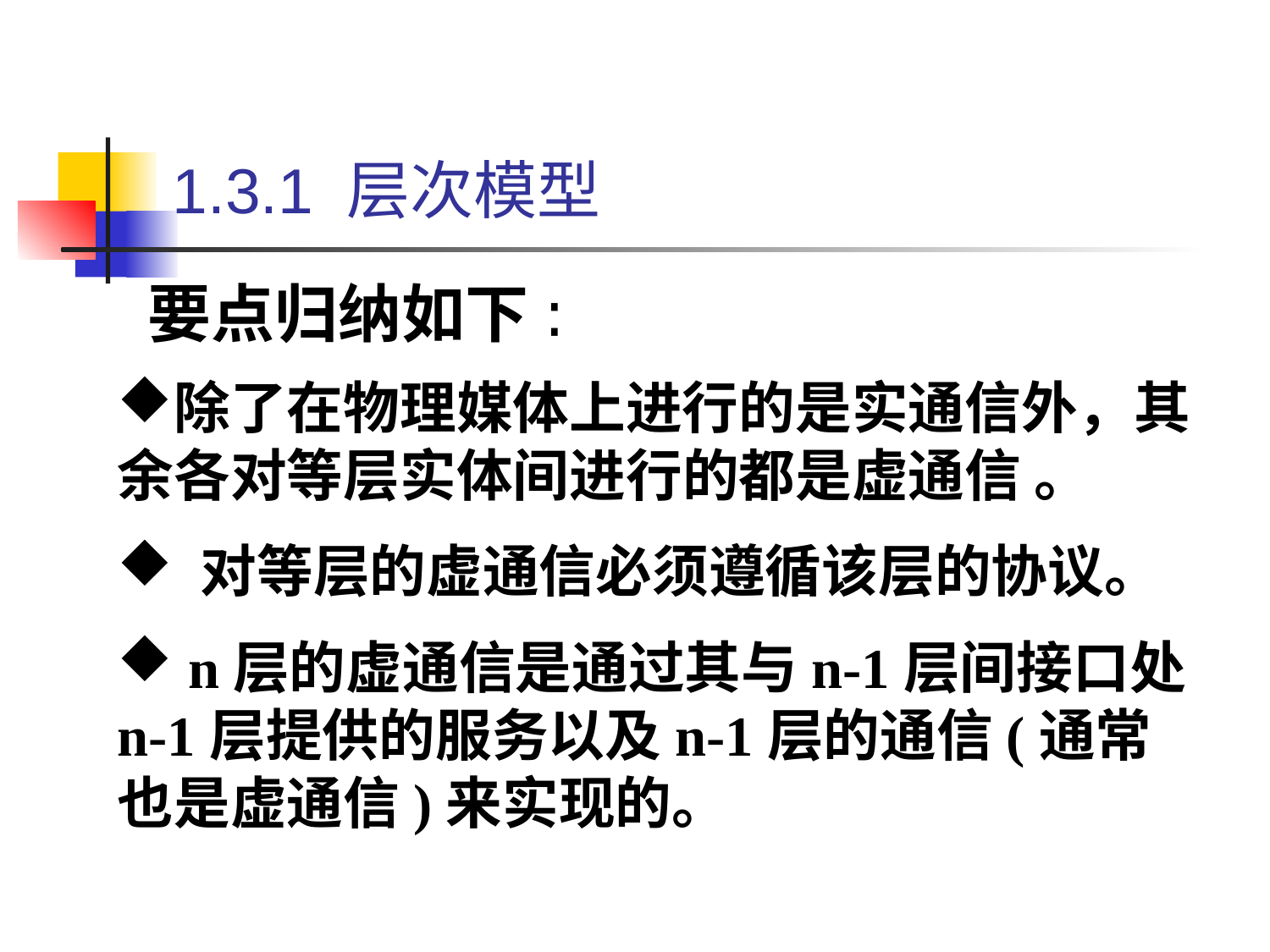

# 1.3.1 层次模型
要点归纳如下:
除了在物理媒体上进行的是实通信外，其余各对等层实体间进行的都是虚通信 。
 对等层的虚通信必须遵循该层的协议。
 n层的虚通信是通过其与n-1层间接口处n-1层提供的服务以及n-1层的通信(通常也是虚通信)来实现的。